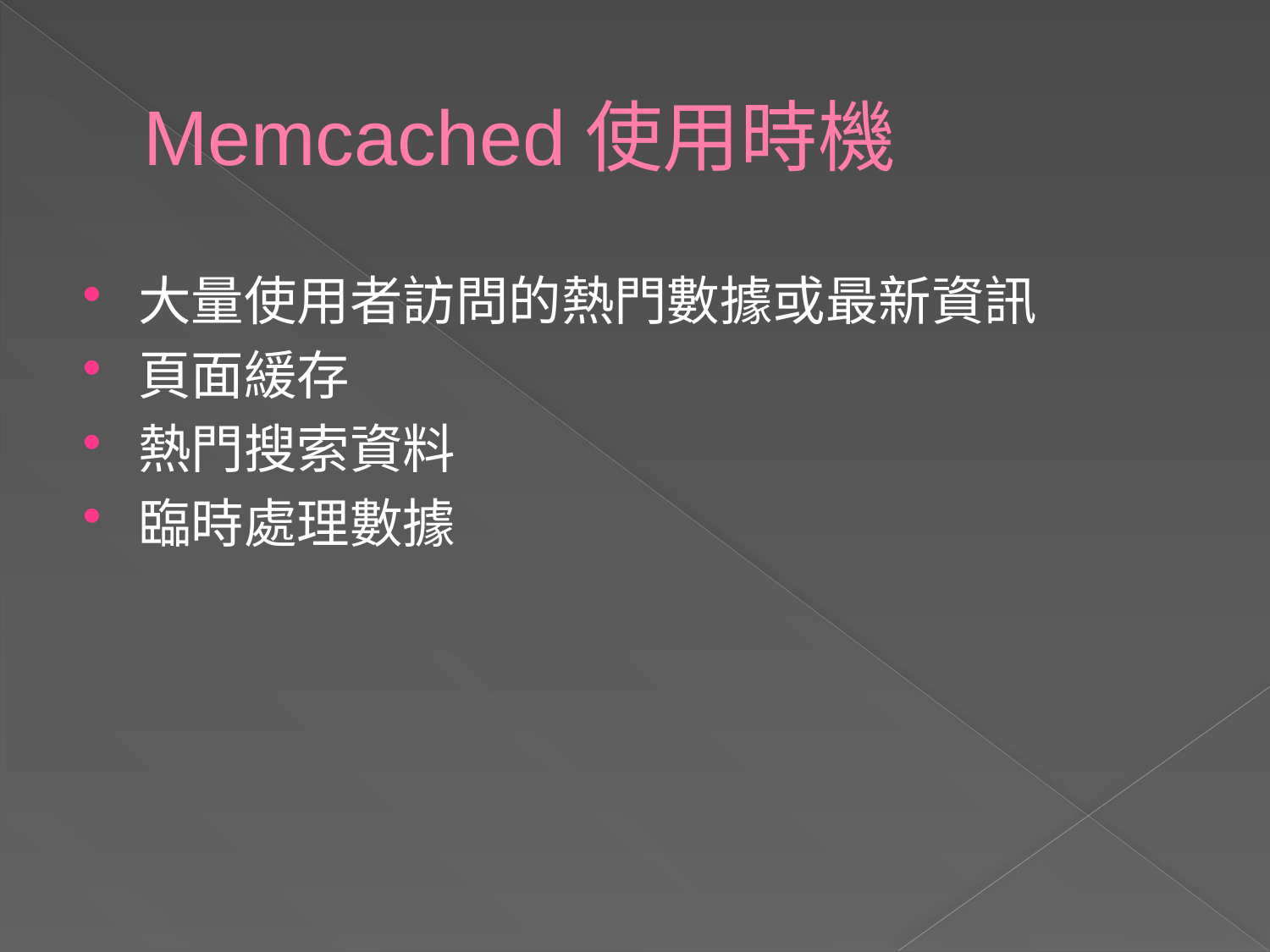

# Memcached使用時機
大量使用者訪問的熱門數據或最新資訊
頁面緩存
熱門搜索資料
臨時處理數據